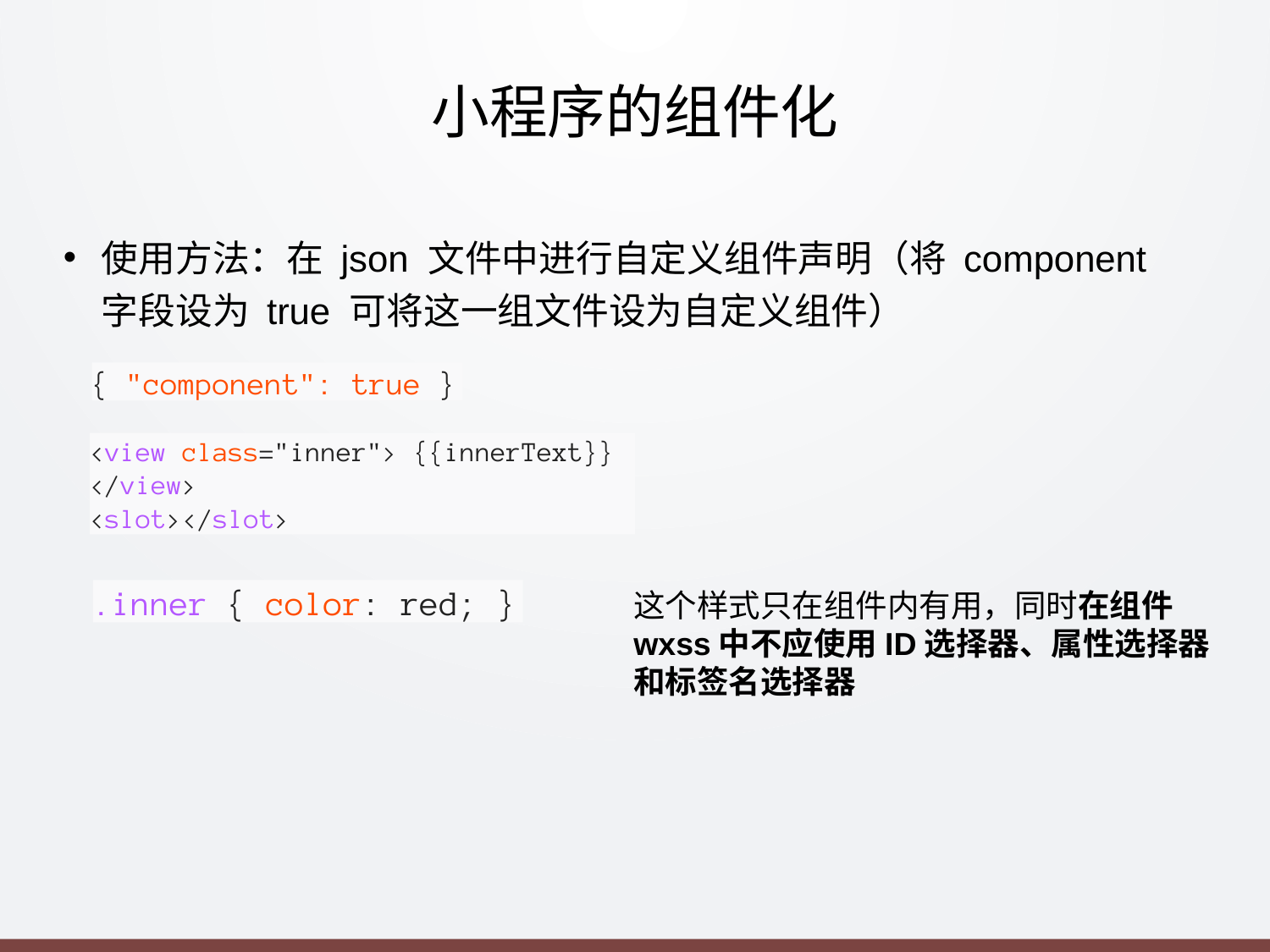

# 小程序的组件化
使用方法：在 json 文件中进行自定义组件声明（将 component 字段设为 true 可将这一组文件设为自定义组件）

{ "component": true }
<view class="inner"> {{innerText}} </view>
<slot></slot>
.inner { color: red; }
这个样式只在组件内有用，同时在组件wxss中不应使用ID选择器、属性选择器和标签名选择器